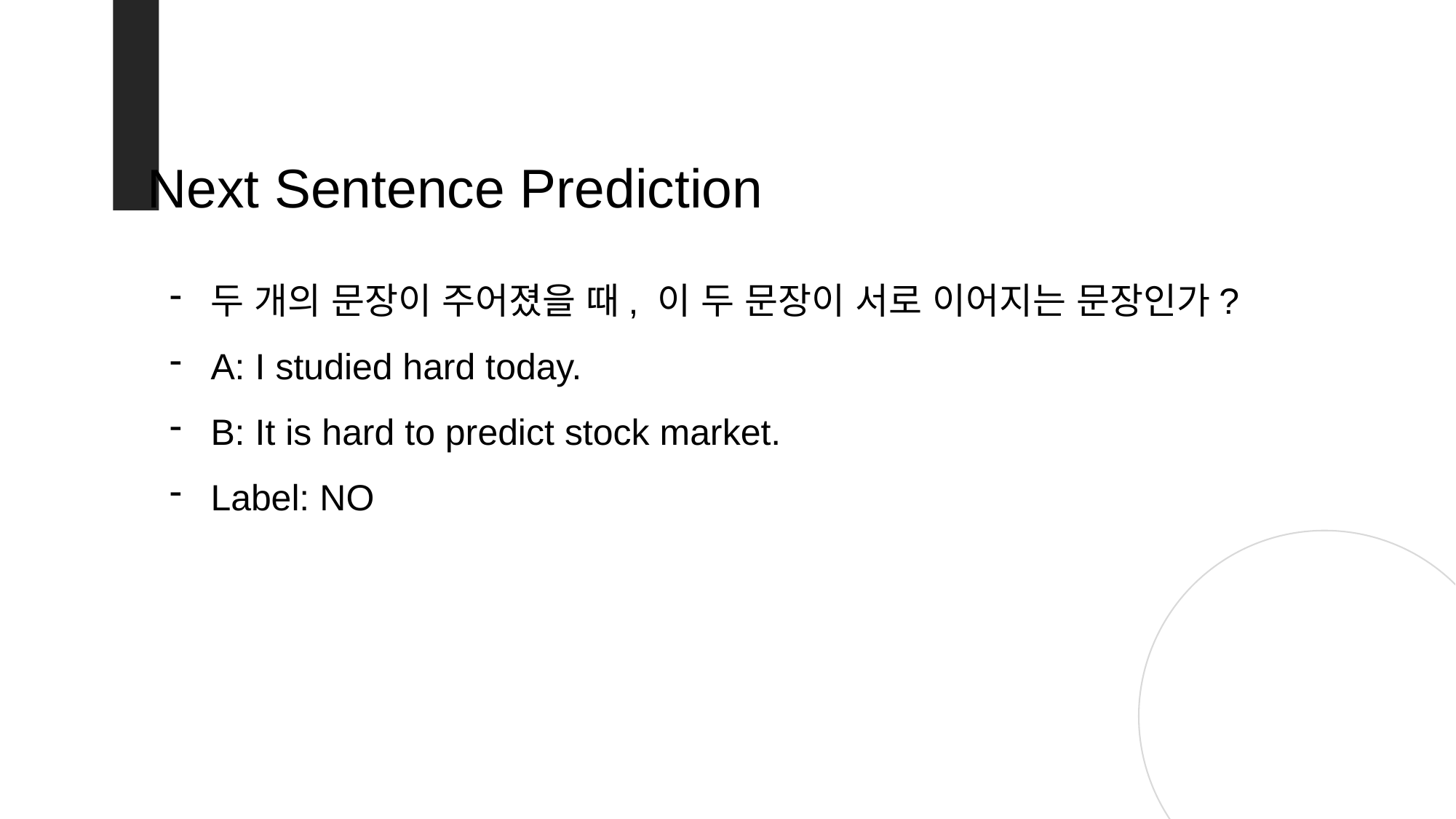

Next Sentence Prediction
두 개의 문장이 주어졌을 때, 이 두 문장이 서로 이어지는 문장인가?
A: I studied hard today.
B: It is hard to predict stock market.
Label: NO